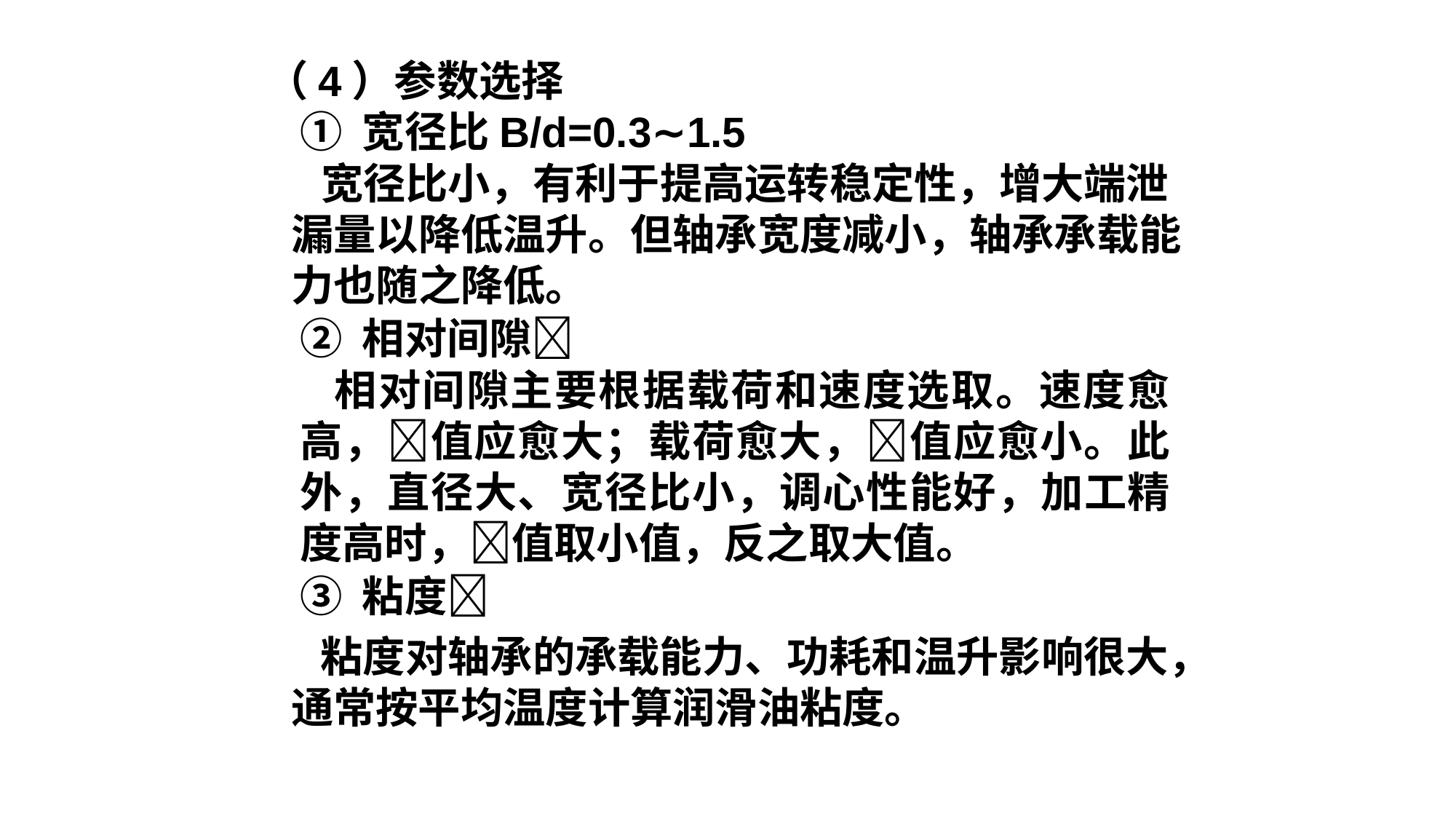

（4）参数选择
① 宽径比B/d=0.3∼1.5
  宽径比小，有利于提高运转稳定性，增大端泄漏量以降低温升。但轴承宽度减小，轴承承载能力也随之降低。
② 相对间隙ψ
  相对间隙主要根据载荷和速度选取。速度愈高，ψ值应愈大；载荷愈大，ψ值应愈小。此外，直径大、宽径比小，调心性能好，加工精度高时，ψ值取小值，反之取大值。
③ 粘度η
  粘度对轴承的承载能力、功耗和温升影响很大，通常按平均温度计算润滑油粘度。